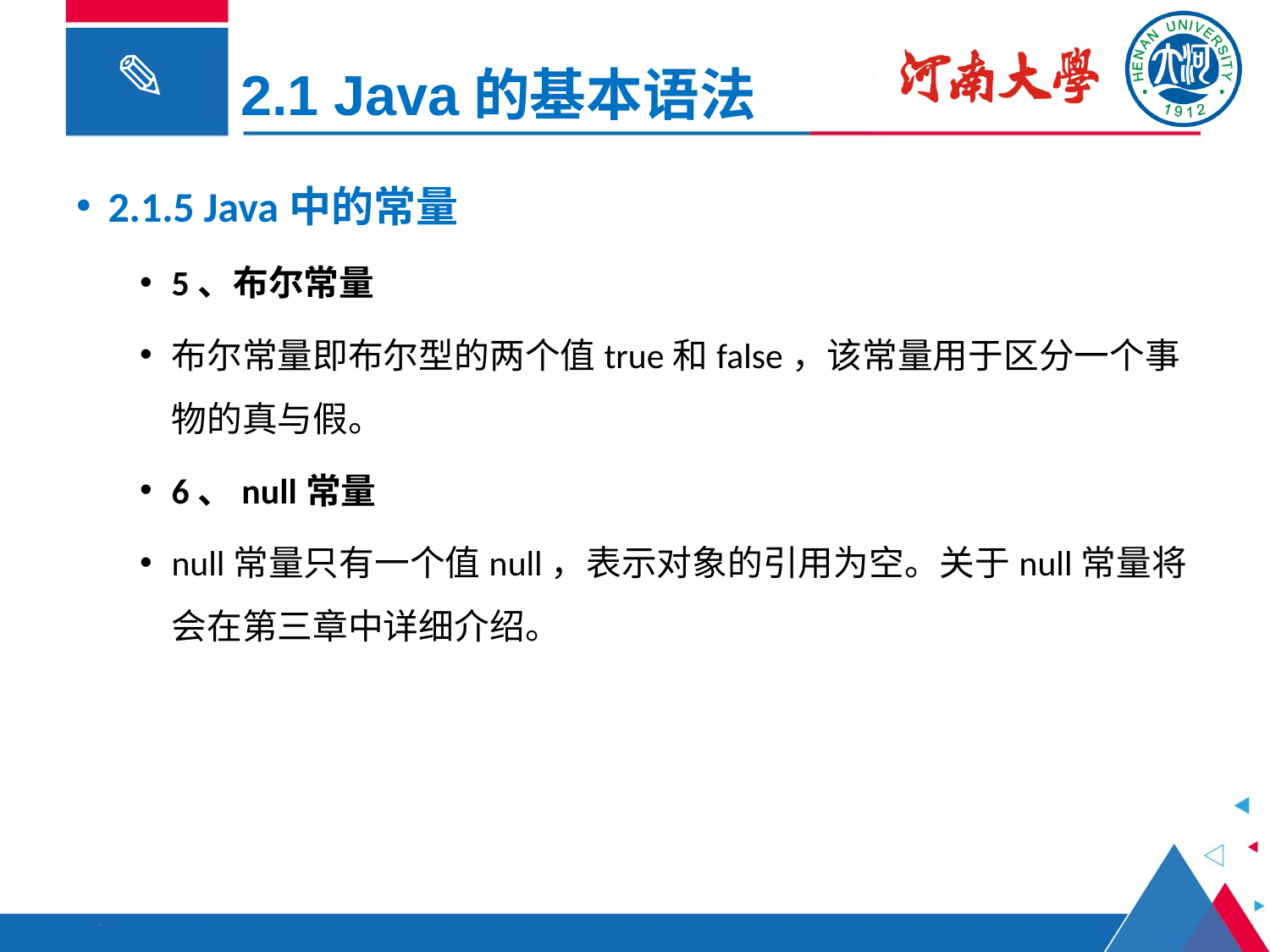

2.1 Java的基本语法
2.1.5 Java中的常量
5、布尔常量
布尔常量即布尔型的两个值true和false，该常量用于区分一个事物的真与假。
6、null常量
null常量只有一个值null，表示对象的引用为空。关于null常量将会在第三章中详细介绍。